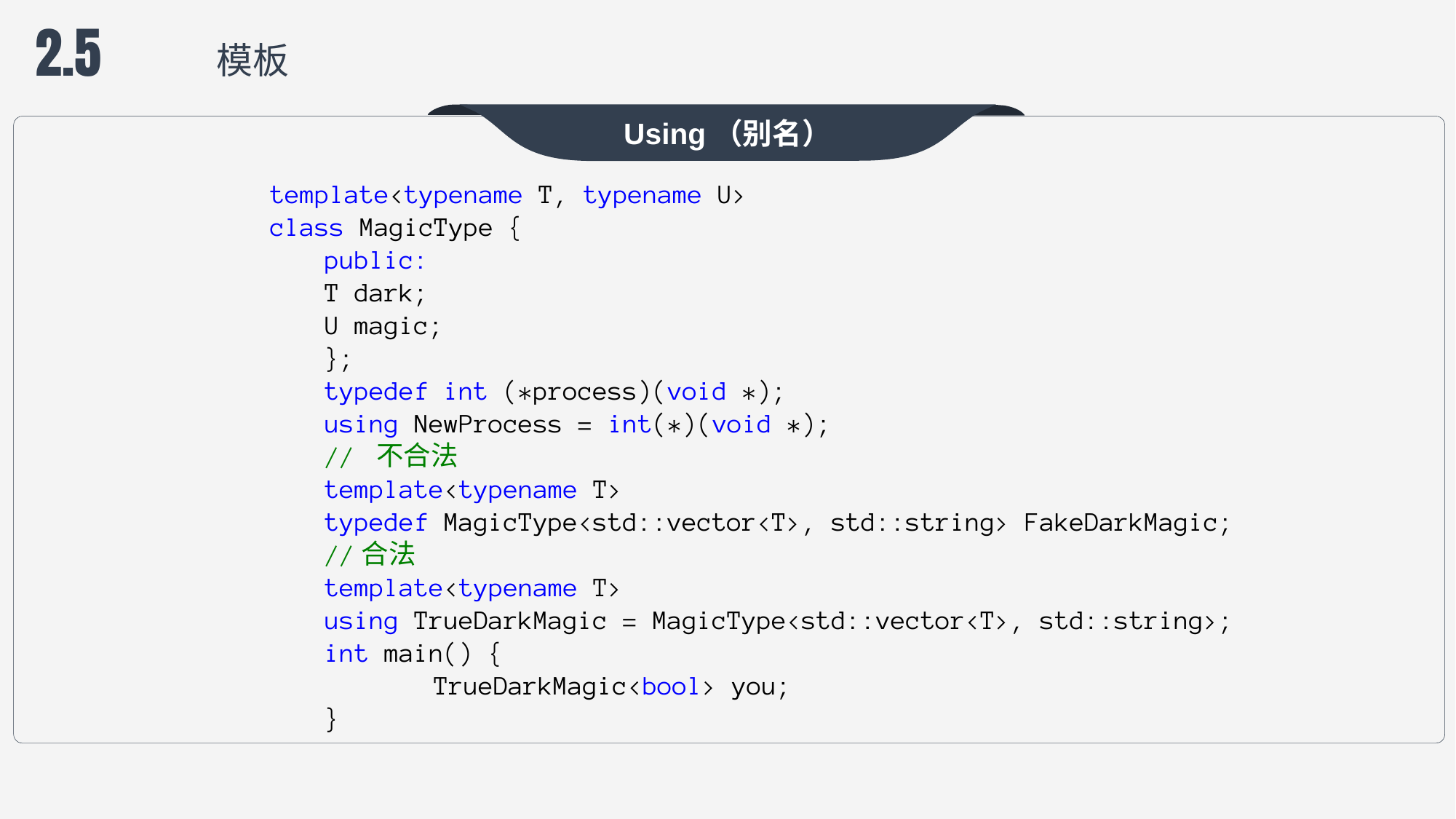

2.5
模板

Using（别名）

template<typename T, typename U>
class MagicType {
public:
T dark;
U magic;
};
typedef int (*process)(void *);
using NewProcess = int(*)(void *);
// 不合法
template<typename T>
typedef MagicType<std::vector<T>, std::string> FakeDarkMagic;
//合法
template<typename T>
using TrueDarkMagic = MagicType<std::vector<T>, std::string>;
int main() {
	TrueDarkMagic<bool> you;
}